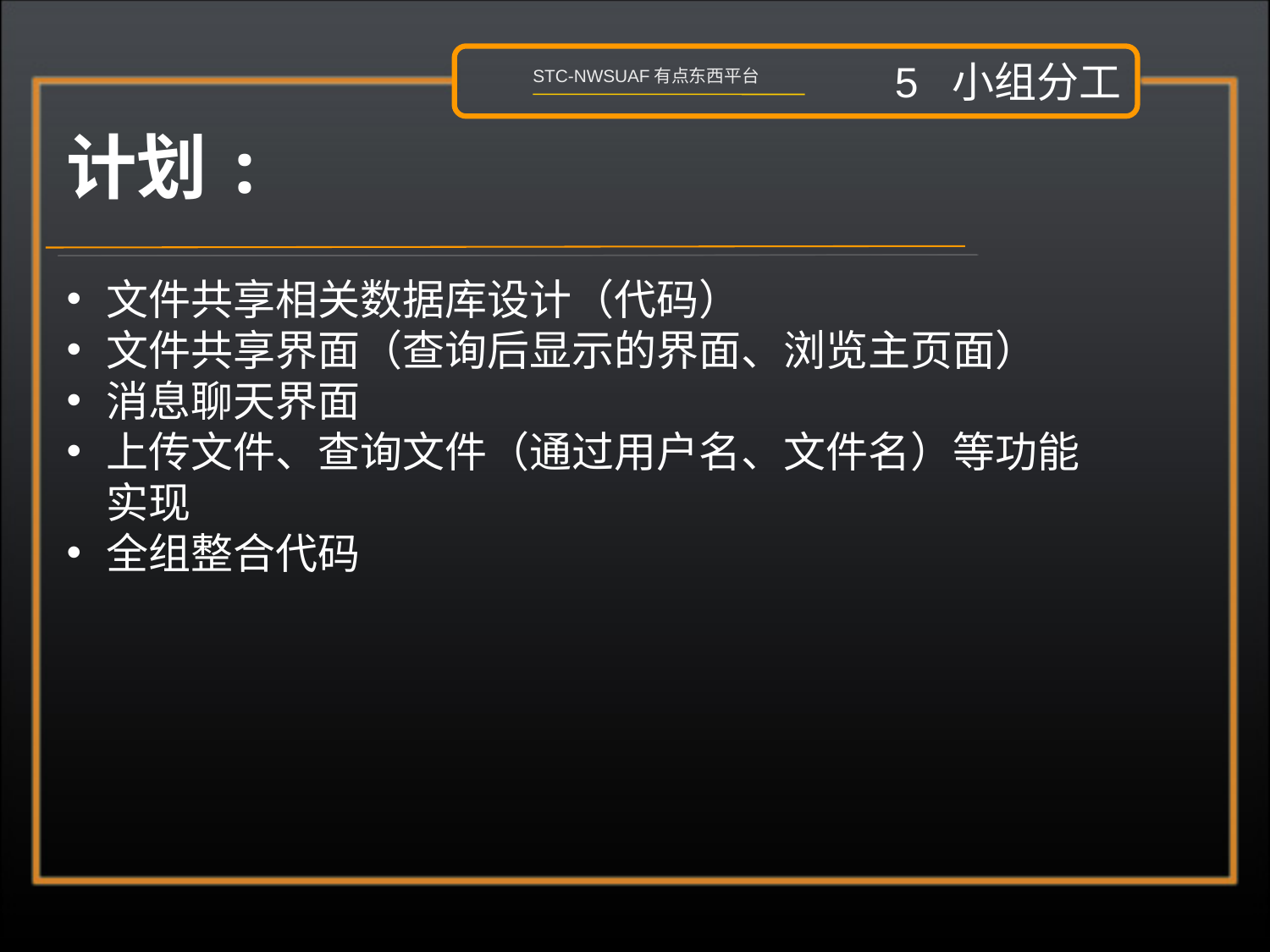

5  小组分工
STC-NWSUAF有点东西平台

计划:
文件共享相关数据库设计（代码）
文件共享界面（查询后显示的界面、浏览主页面）
消息聊天界面
上传文件、查询文件（通过用户名、文件名）等功能实现
全组整合代码